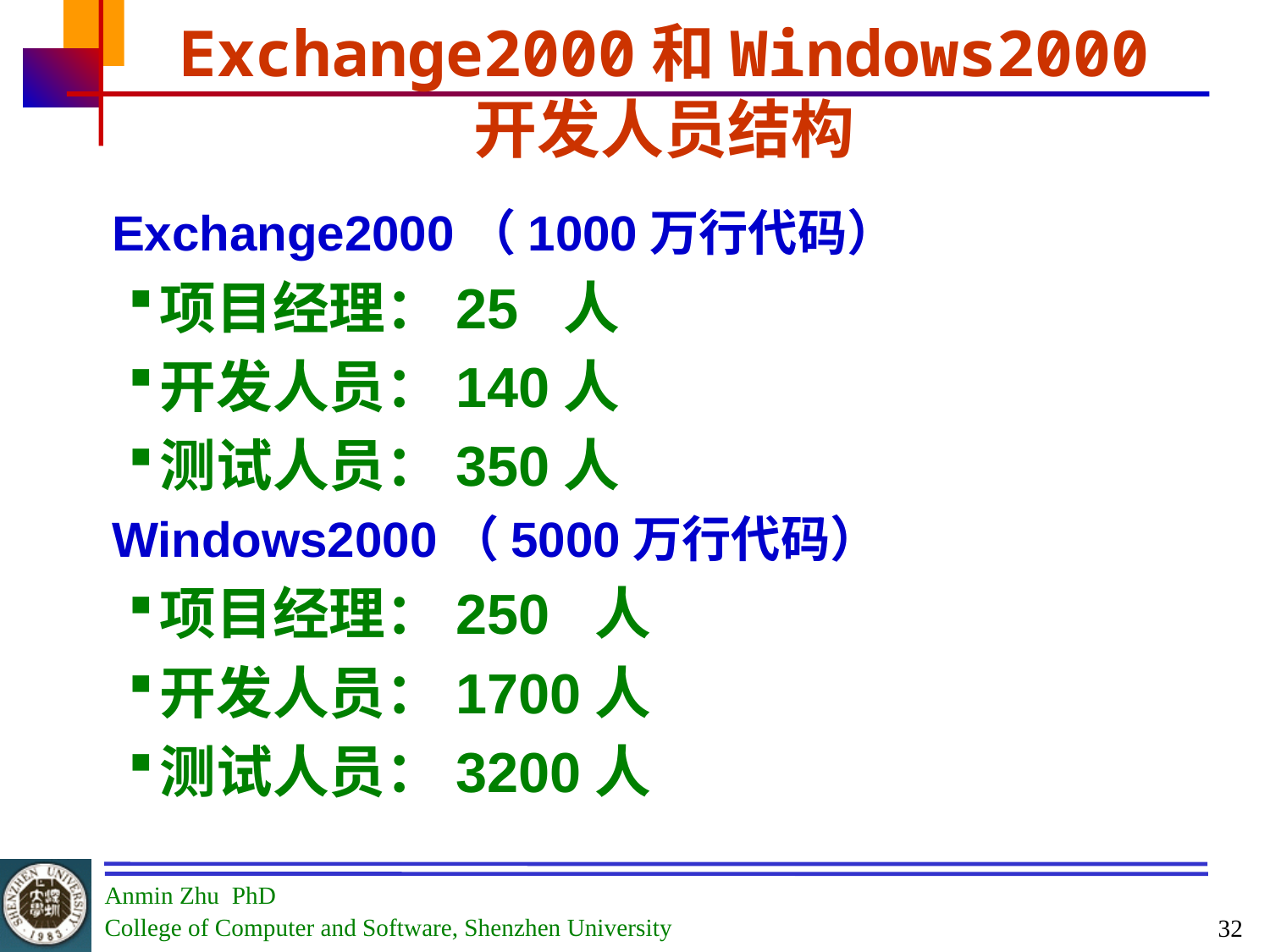

# Exchange2000和Windows2000 开发人员结构
Exchange2000（1000万行代码）
项目经理：25  人
开发人员：140人
测试人员：350人
Windows2000（5000万行代码）
项目经理：250  人
开发人员：1700人
测试人员：3200人